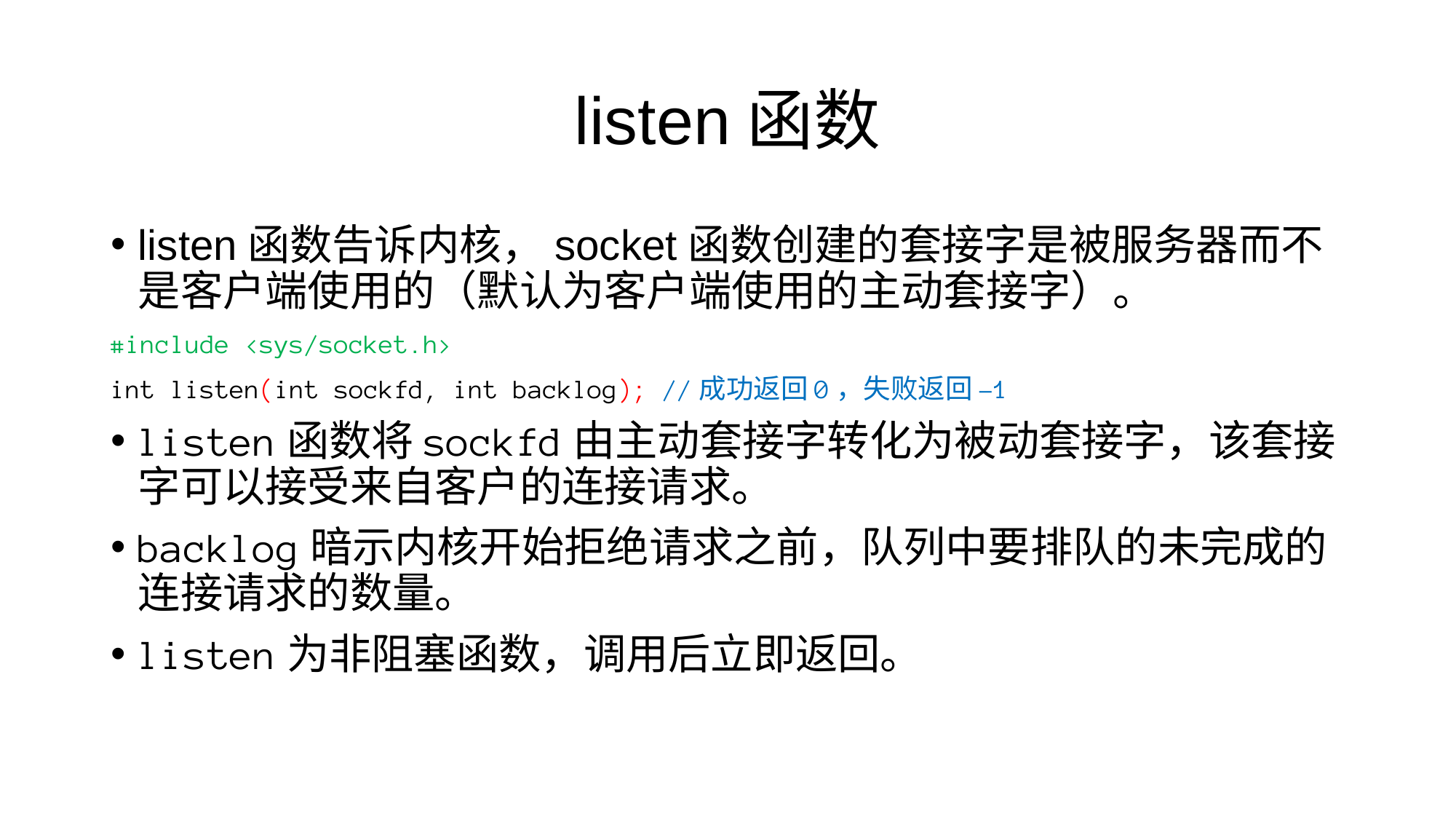

# listen函数
listen函数告诉内核，socket函数创建的套接字是被服务器而不是客户端使用的（默认为客户端使用的主动套接字）。
#include <sys/socket.h>
int listen(int sockfd, int backlog); //成功返回0，失败返回-1
listen函数将sockfd由主动套接字转化为被动套接字，该套接字可以接受来自客户的连接请求。
backlog暗示内核开始拒绝请求之前，队列中要排队的未完成的连接请求的数量。
listen为非阻塞函数，调用后立即返回。